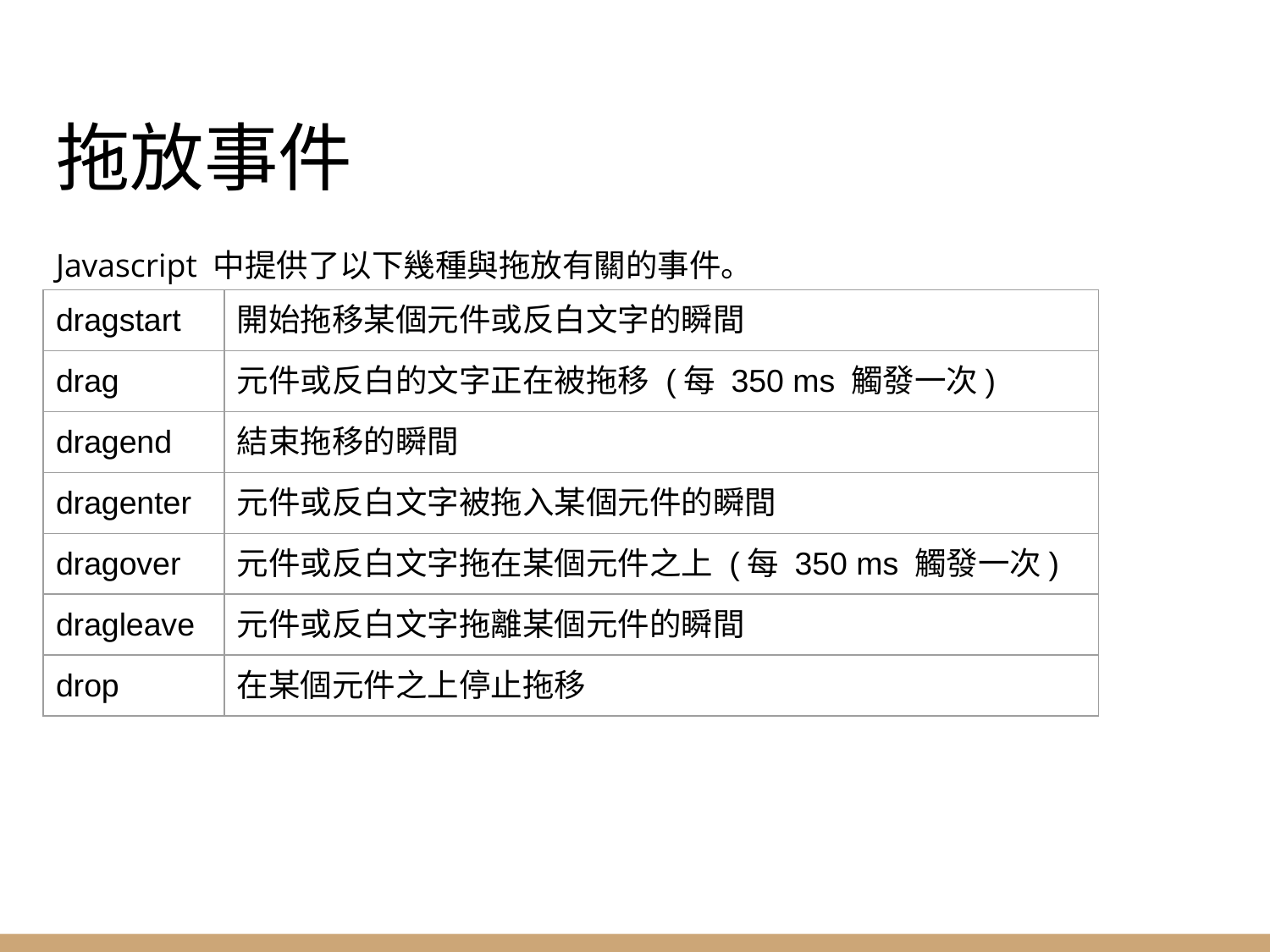

# 拖放事件
Javascript 中提供了以下幾種與拖放有關的事件。
| dragstart | 開始拖移某個元件或反白文字的瞬間 |
| --- | --- |
| drag | 元件或反白的文字正在被拖移 (每 350 ms 觸發一次) |
| dragend | 結束拖移的瞬間 |
| dragenter | 元件或反白文字被拖入某個元件的瞬間 |
| dragover | 元件或反白文字拖在某個元件之上 (每 350 ms 觸發一次) |
| dragleave | 元件或反白文字拖離某個元件的瞬間 |
| drop | 在某個元件之上停止拖移 |